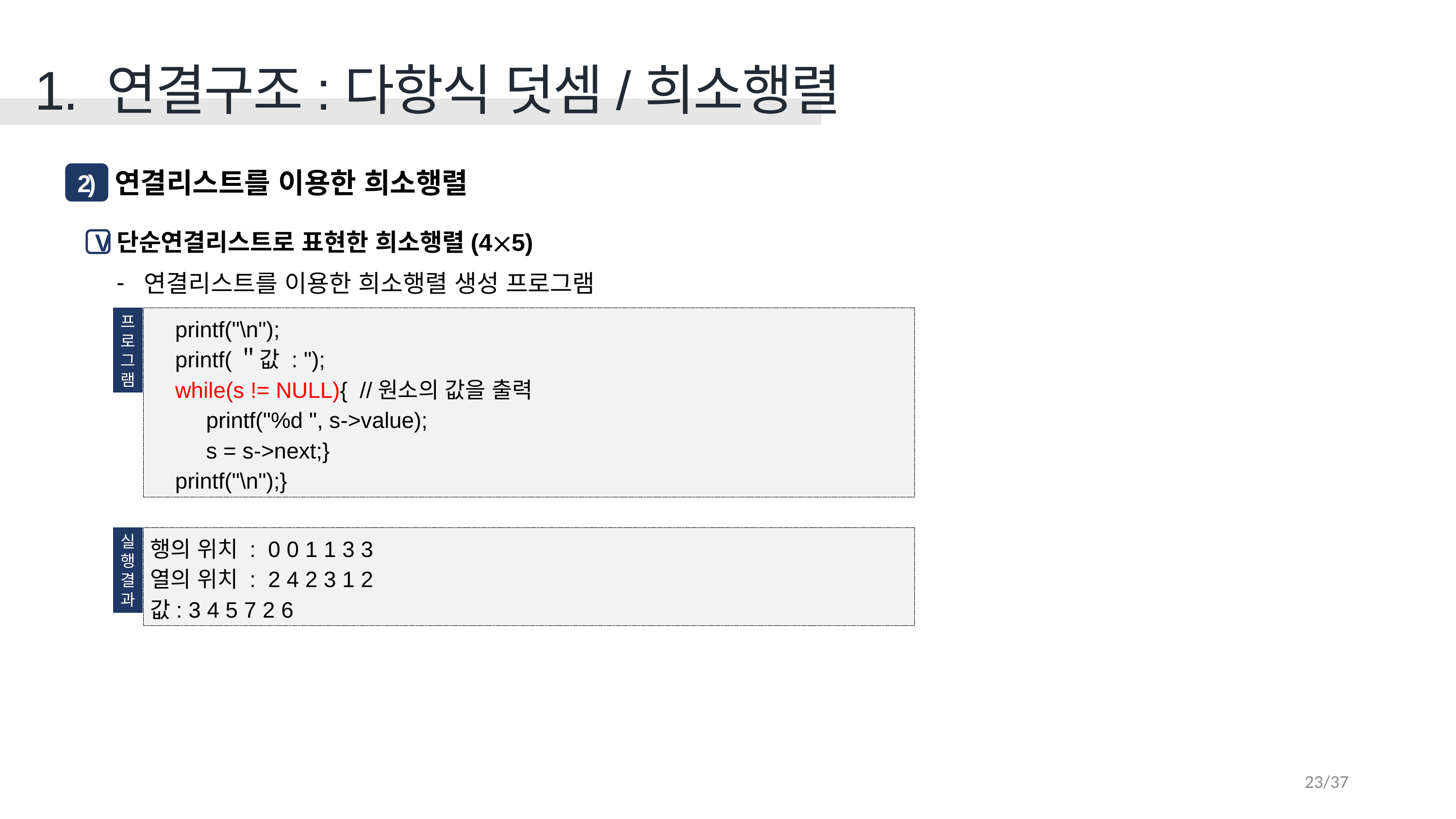

1. 연결구조:다항식 덧셈/희소행렬

연결리스트를 이용한 희소행렬
2)
단순연결리스트로 표현한 희소행렬(4×5)

연결리스트를 이용한 희소행렬 생성 프로그램

V
프
로
그
램
    printf("\n");
    printf(＂값 : ");
    while(s != NULL){  //원소의 값을 출력
         printf("%d ", s->value);
         s = s->next;}
    printf("\n");}
실
행
결
과
행의 위치 :  0 0 1 1 3 3
열의 위치 :  2 4 2 3 1 2
값: 3 4 5 7 2 6
23/37